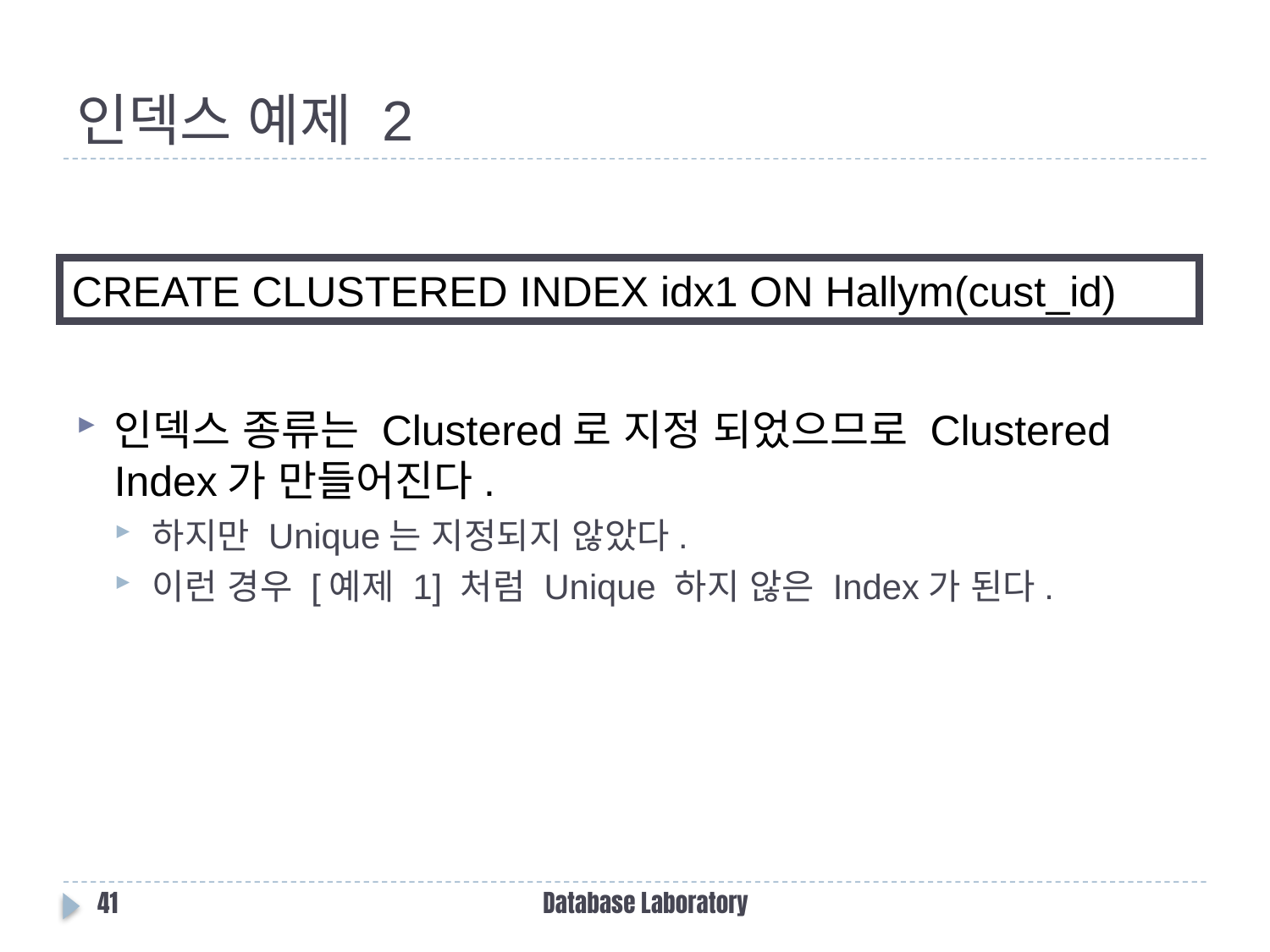

# 인덱스 예제 2
CREATE CLUSTERED INDEX idx1 ON Hallym(cust_id)
인덱스 종류는 Clustered로 지정 되었으므로 Clustered Index가 만들어진다.
하지만 Unique는 지정되지 않았다.
이런 경우 [예제 1] 처럼 Unique 하지 않은 Index가 된다.
41
Database Laboratory